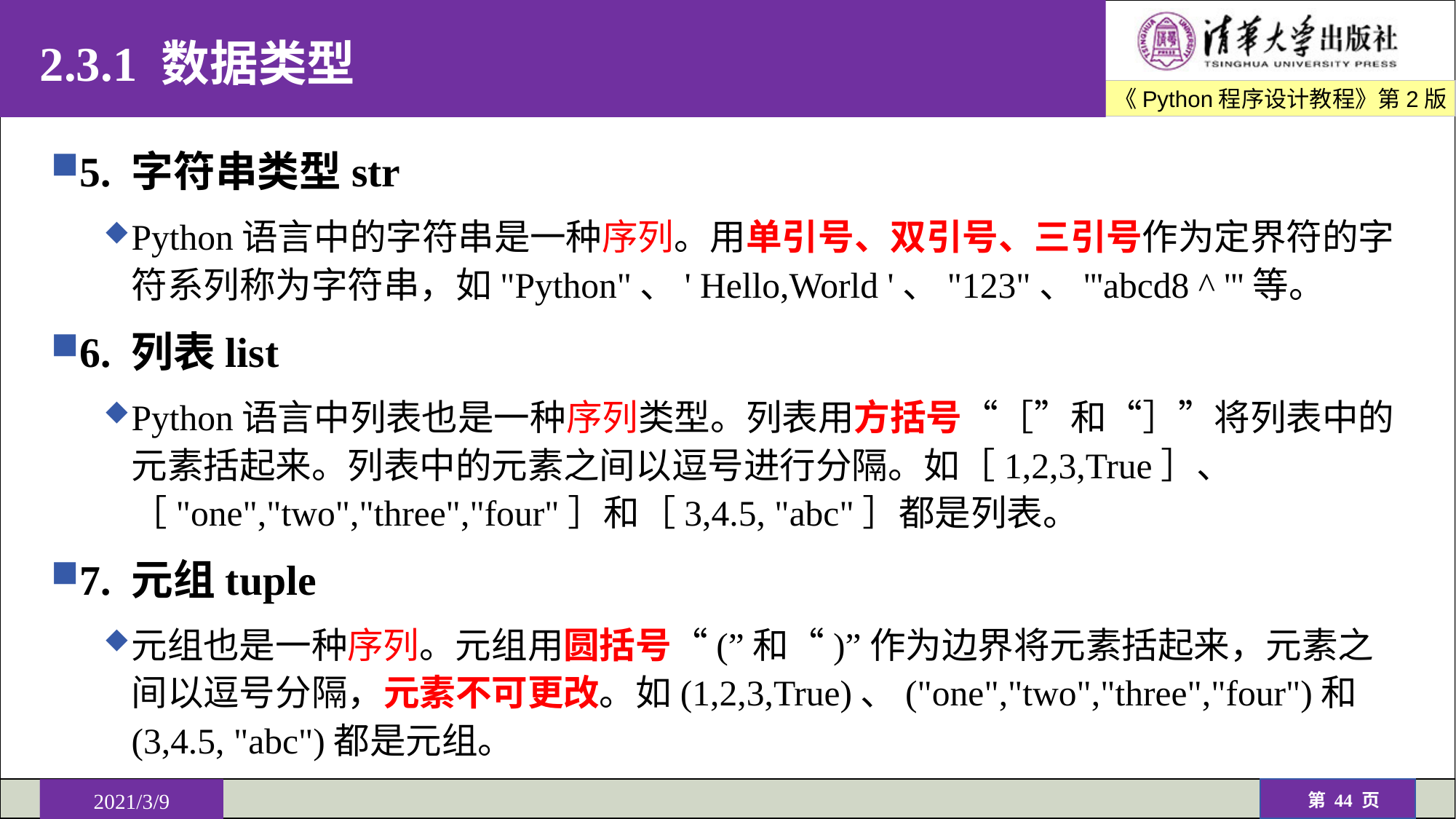

# 2.3.1 数据类型
5. 字符串类型str
Python语言中的字符串是一种序列。用单引号、双引号、三引号作为定界符的字符系列称为字符串，如"Python"、' Hello,World '、"123"、'''abcd8 ^ '''等。
6. 列表list
Python语言中列表也是一种序列类型。列表用方括号“［”和“］”将列表中的元素括起来。列表中的元素之间以逗号进行分隔。如［1,2,3,True］、［"one","two","three","four"］和［3,4.5, "abc"］都是列表。
7. 元组tuple
元组也是一种序列。元组用圆括号“(”和“)”作为边界将元素括起来，元素之间以逗号分隔，元素不可更改。如(1,2,3,True)、("one","two","three","four")和(3,4.5, "abc")都是元组。